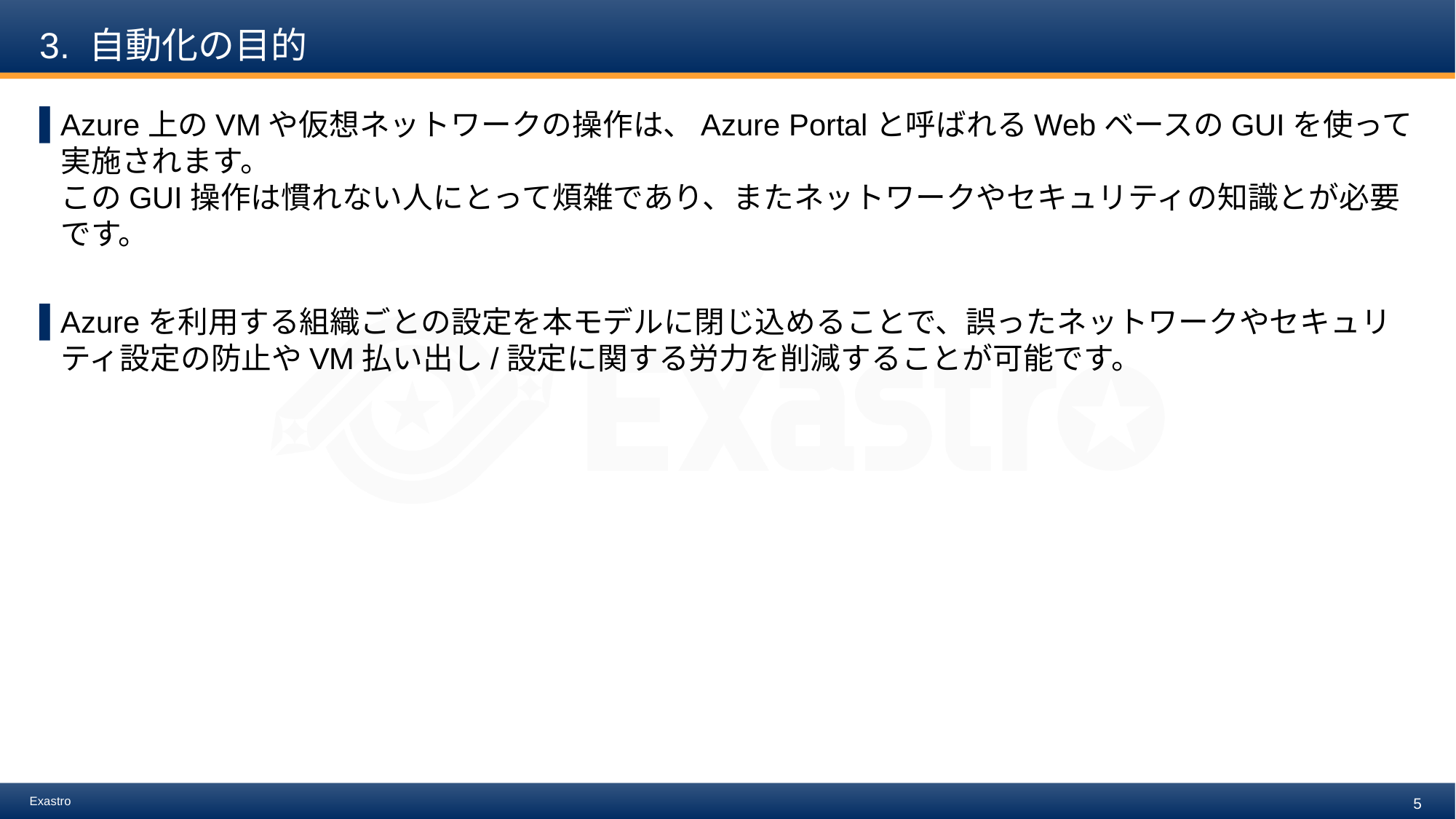

# 3. 自動化の目的
Azure上のVMや仮想ネットワークの操作は、Azure Portalと呼ばれるWebベースのGUIを使って実施されます。
このGUI操作は慣れない人にとって煩雑であり、またネットワークやセキュリティの知識とが必要です。

Azureを利用する組織ごとの設定を本モデルに閉じ込めることで、誤ったネットワークやセキュリティ設定の防止やVM払い出し/設定に関する労力を削減することが可能です。